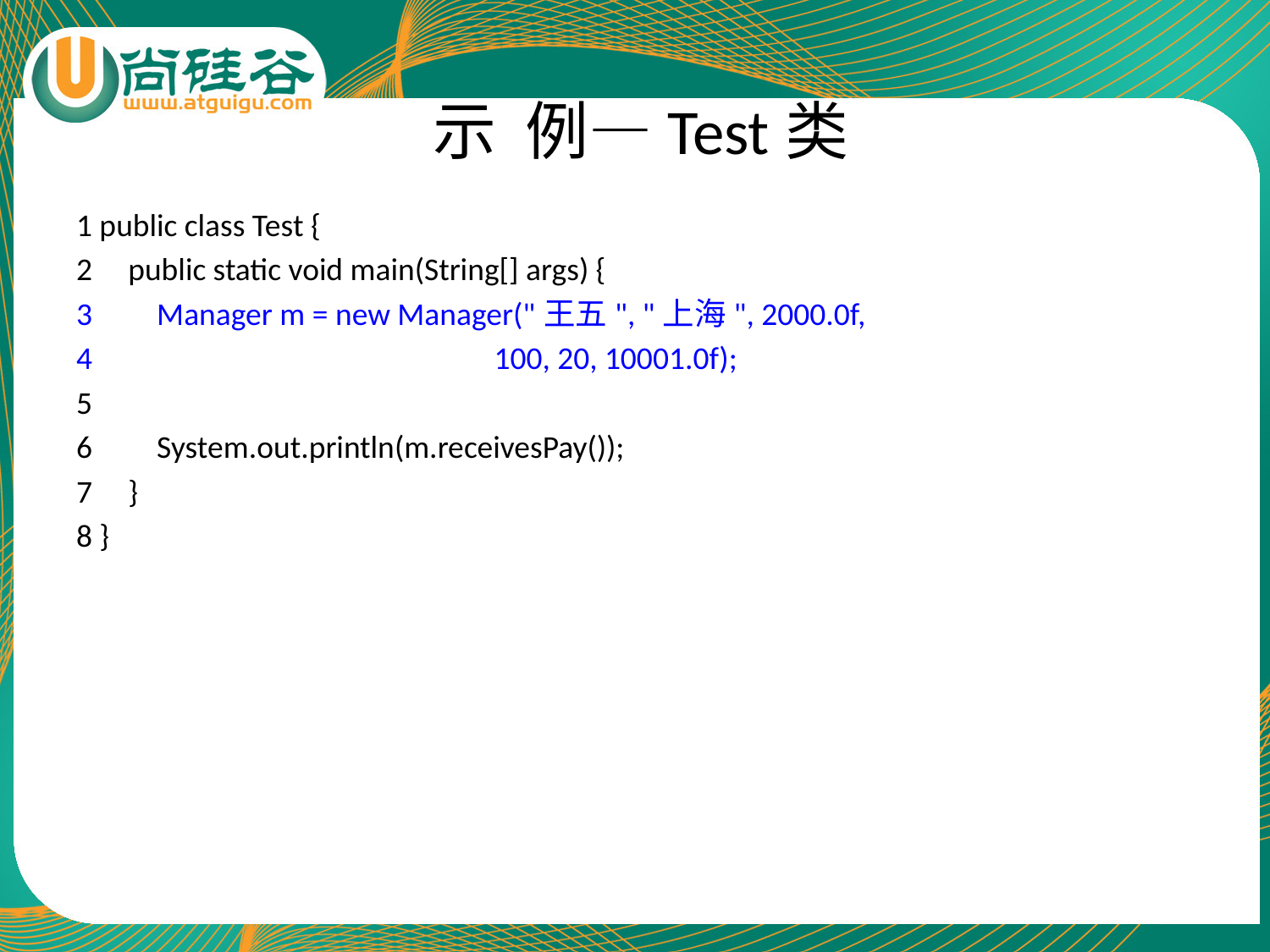

# 示  例—Test类
1 public class Test {
2     public static void main(String[] args) {
3         Manager m = new Manager("王五", "上海", 2000.0f,
4                                                        100, 20, 10001.0f);
5
6         System.out.println(m.receivesPay());
7     }
8 }